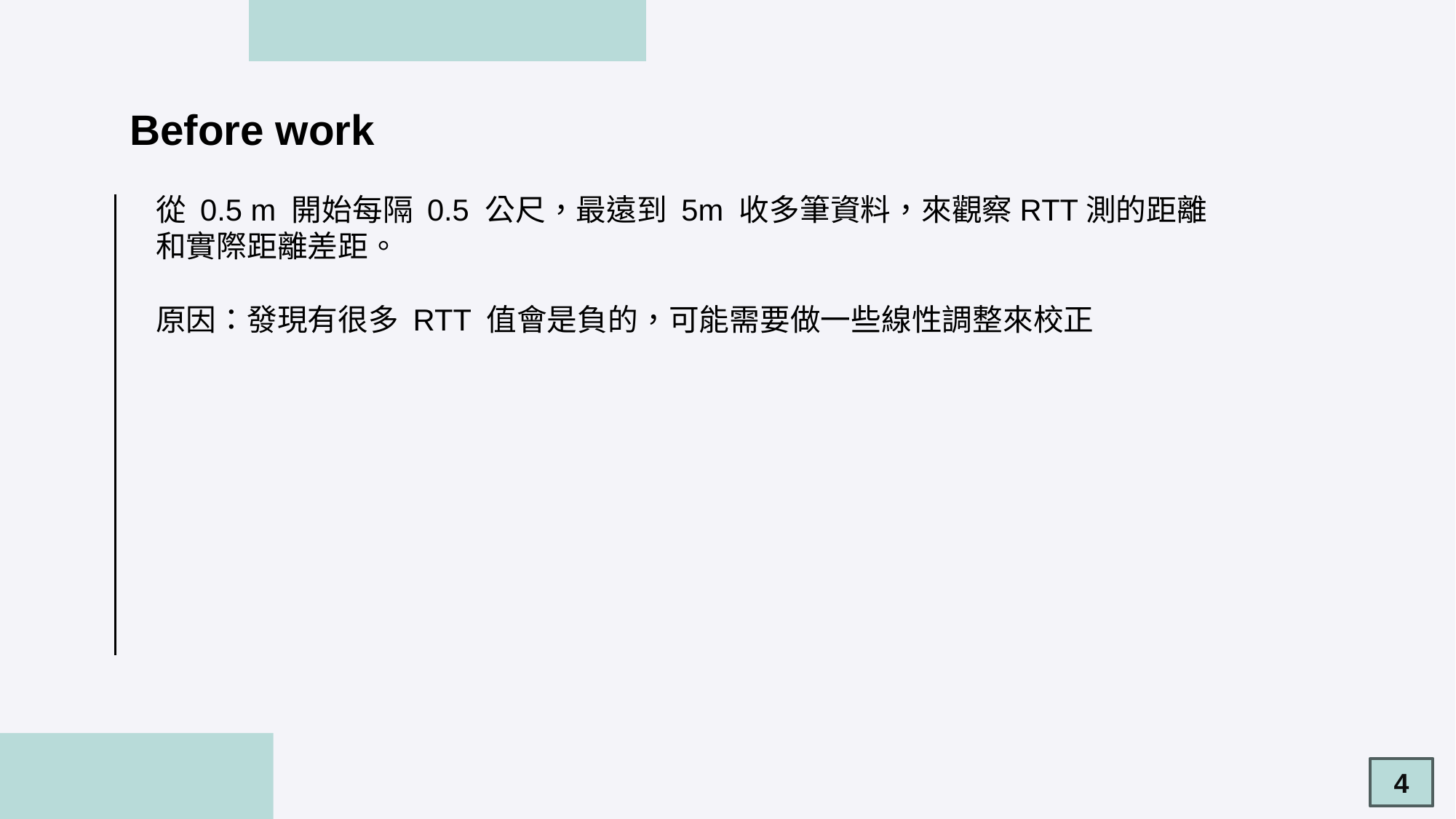

# Before work
從 0.5 m 開始每隔 0.5 公尺，最遠到 5m 收多筆資料，來觀察RTT測的距離和實際距離差距。

原因：發現有很多 RTT 值會是負的，可能需要做一些線性調整來校正

4